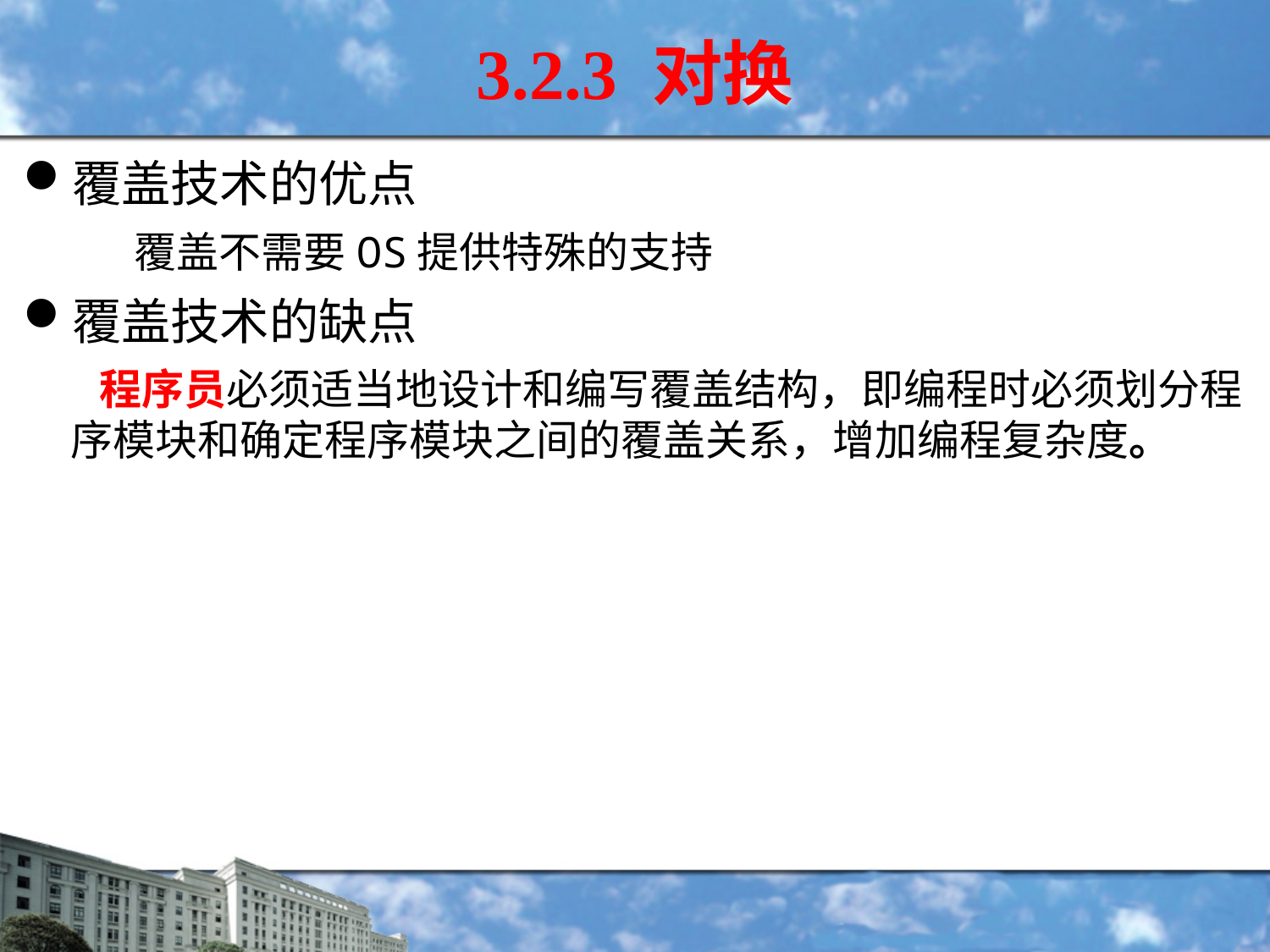

3.2.3 对换
覆盖技术的优点
    覆盖不需要OS提供特殊的支持
覆盖技术的缺点
       程序员必须适当地设计和编写覆盖结构，即编程时必须划分程序模块和确定程序模块之间的覆盖关系，增加编程复杂度。